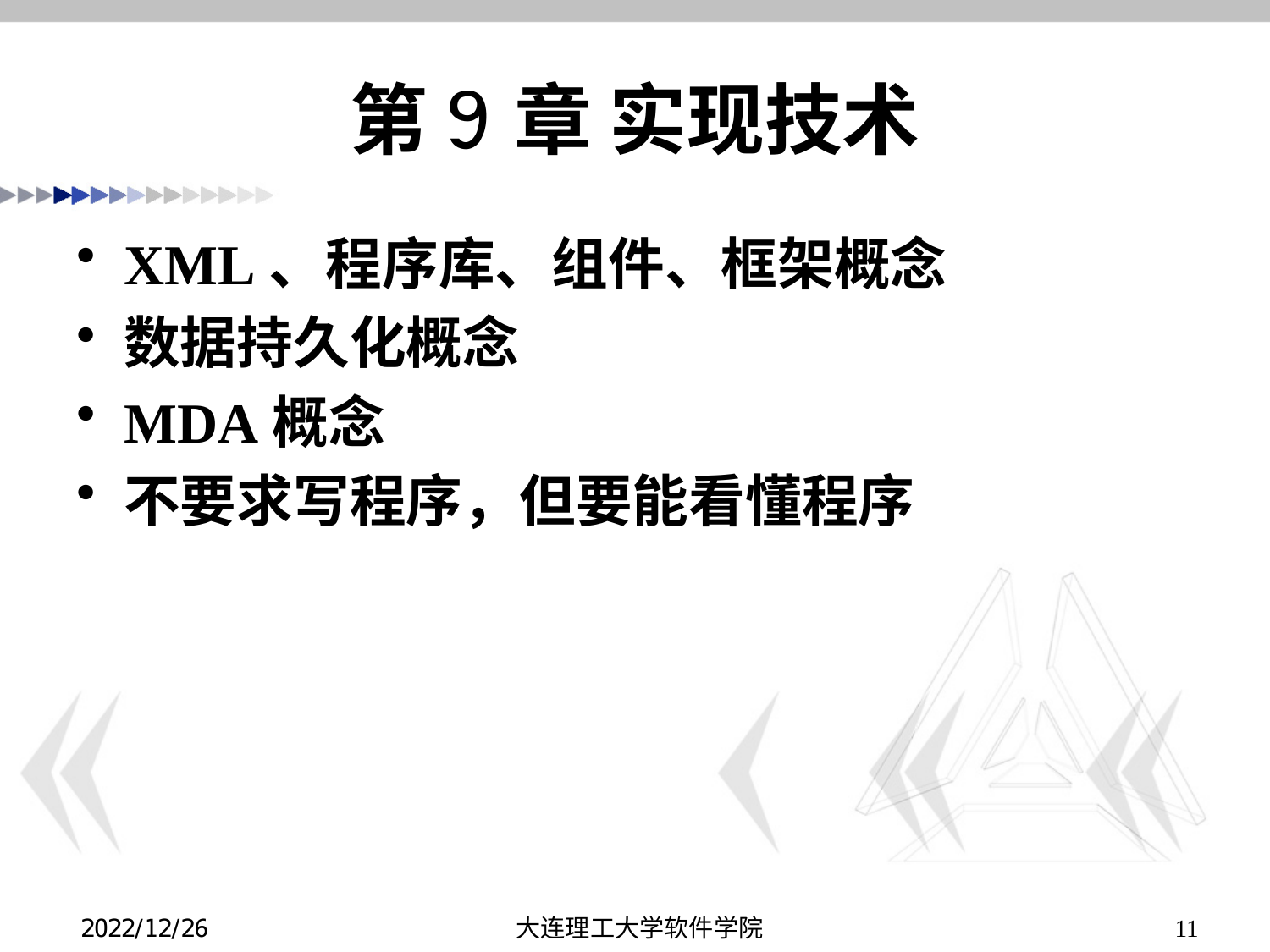

# 第9章 实现技术
XML、程序库、组件、框架概念
数据持久化概念
MDA概念
不要求写程序，但要能看懂程序
2022/12/26
大连理工大学软件学院
11